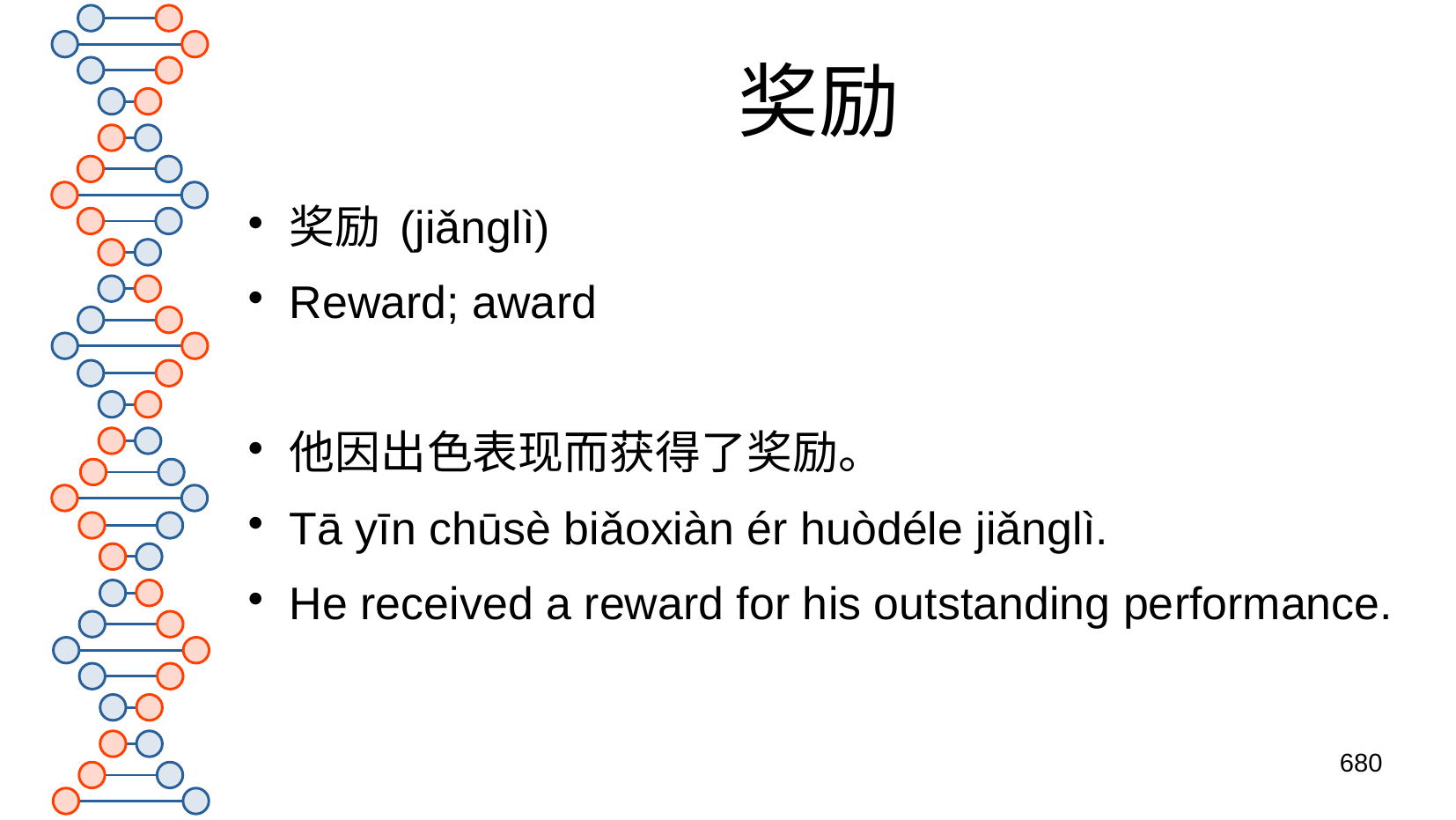

# 奖励
奖励 (jiǎnglì)
Reward; award

他因出色表现而获得了奖励。
Tā yīn chūsè biǎoxiàn ér huòdéle jiǎnglì.
He received a reward for his outstanding performance.

680